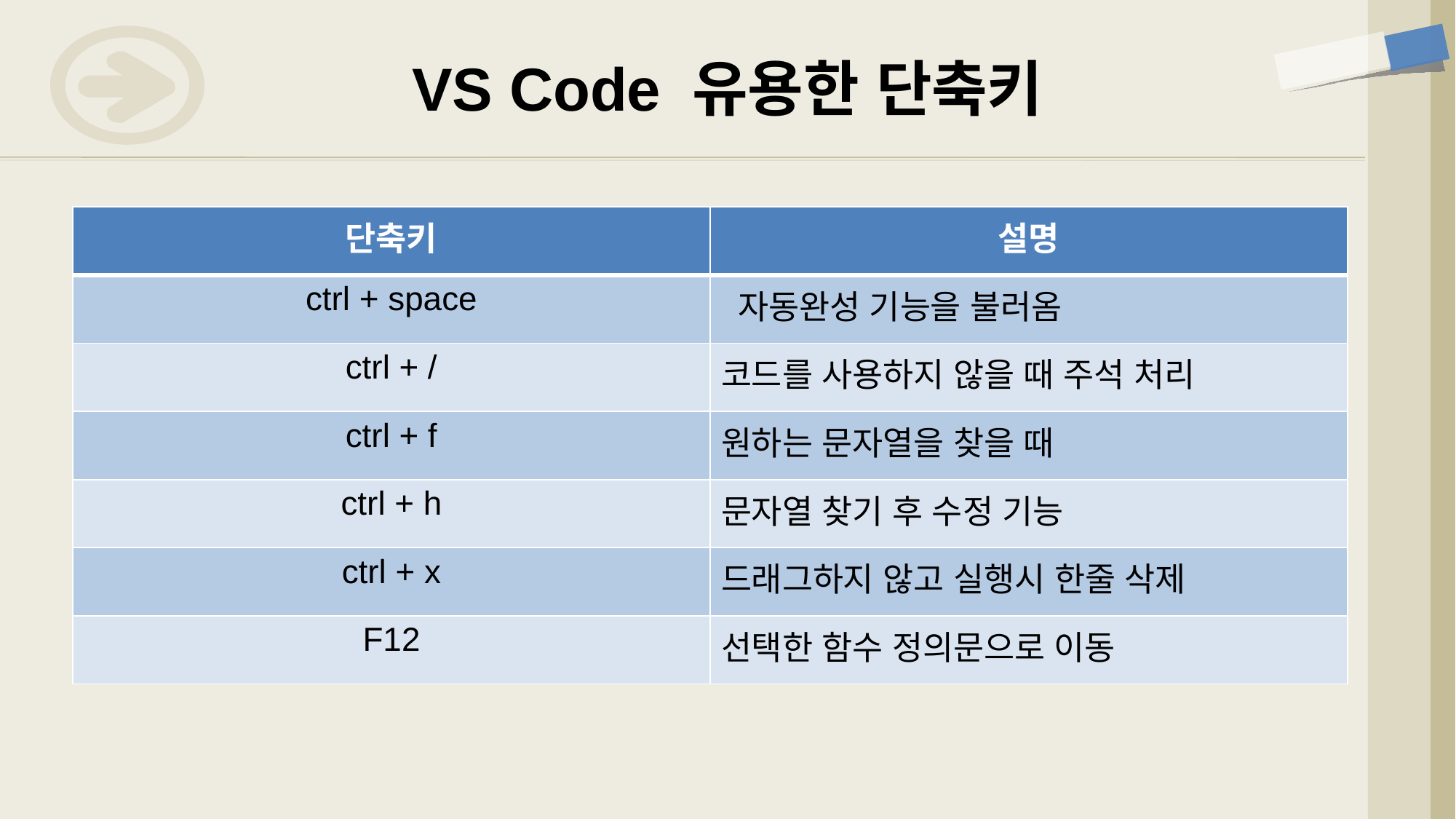

# VS Code 유용한 단축키

| 단축키 | 설명 |
| --- | --- |
| ctrl + space | 자동완성 기능을 불러옴 |
| ctrl + / | 코드를 사용하지 않을 때 주석 처리 |
| ctrl + f | 원하는 문자열을 찾을 때 |
| ctrl + h | 문자열 찾기 후 수정 기능 |
| ctrl + x | 드래그하지 않고 실행시 한줄 삭제 |
| F12 | 선택한 함수 정의문으로 이동 |